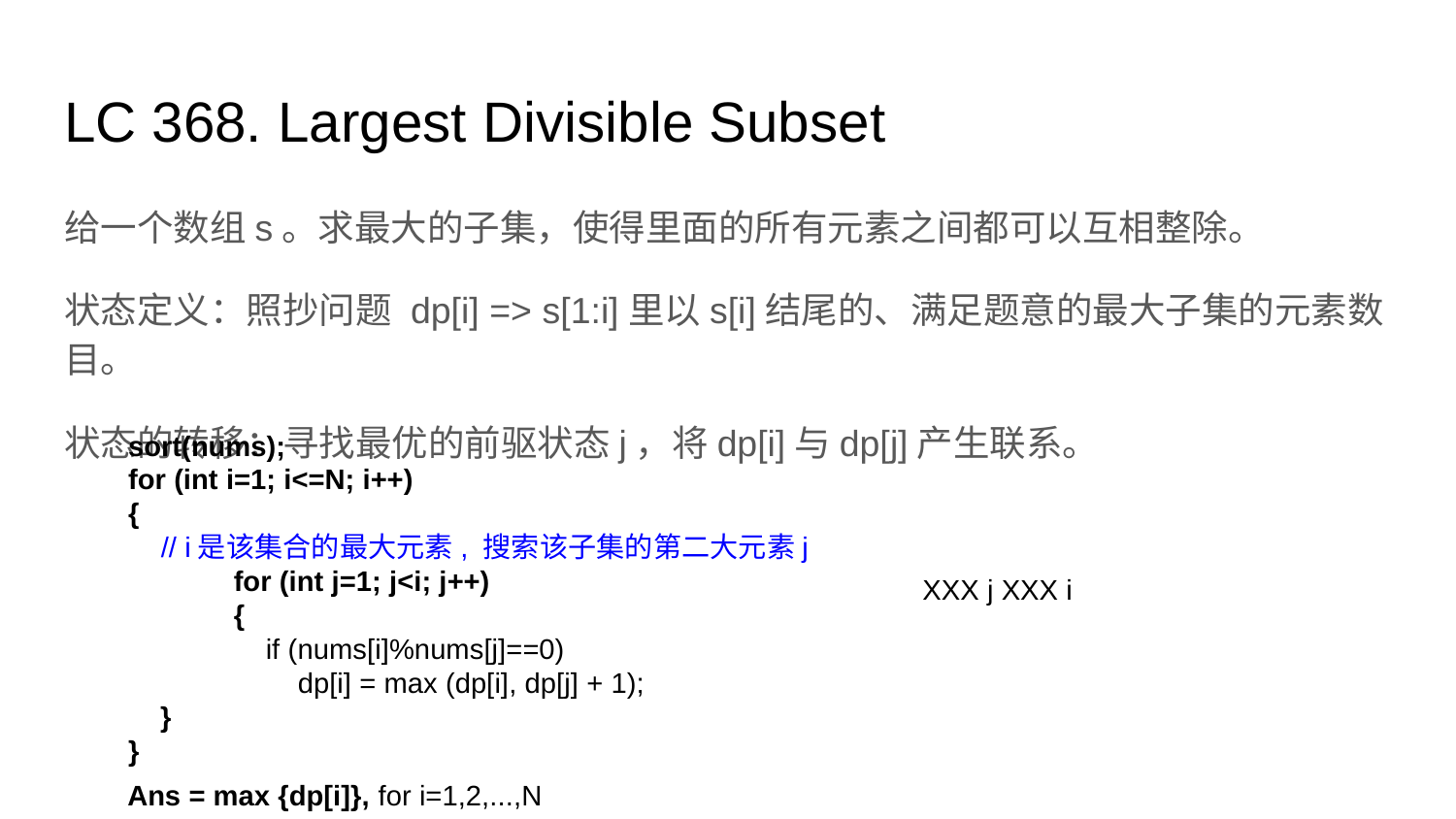

# LC 368. Largest Divisible Subset

给一个数组s。求最大的子集，使得里面的所有元素之间都可以互相整除。
状态定义：照抄问题 dp[i] => s[1:i]里以s[i]结尾的、满足题意的最大子集的元素数目。
状态的转移：寻找最优的前驱状态j，将dp[i]与dp[j]产生联系。

        sort(nums);
        for (int i=1; i<=N; i++)
        {
   // i是该集合的最大元素, 搜索该子集的第二大元素j
	   for (int j=1; j<i; j++)
	   {
	       if (nums[i]%nums[j]==0)
	           dp[i] = max (dp[i], dp[j] + 1);
            }
        }

XXX j XXX i
Ans = max {dp[i]}, for i=1,2,...,N